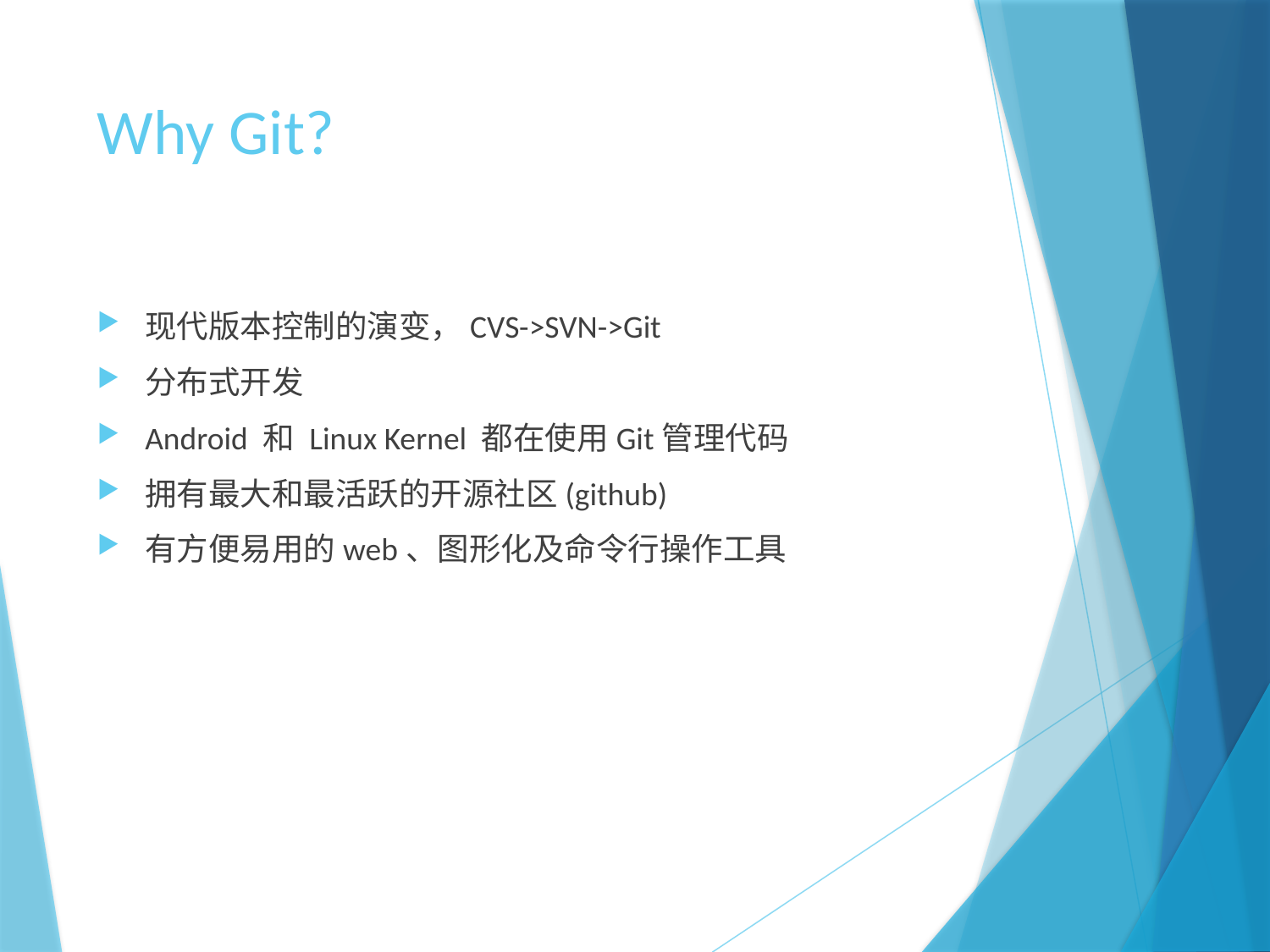

# Why Git?
现代版本控制的演变，CVS->SVN->Git
分布式开发
Android 和 Linux Kernel 都在使用Git管理代码
拥有最大和最活跃的开源社区(github)
有方便易用的web、图形化及命令行操作工具